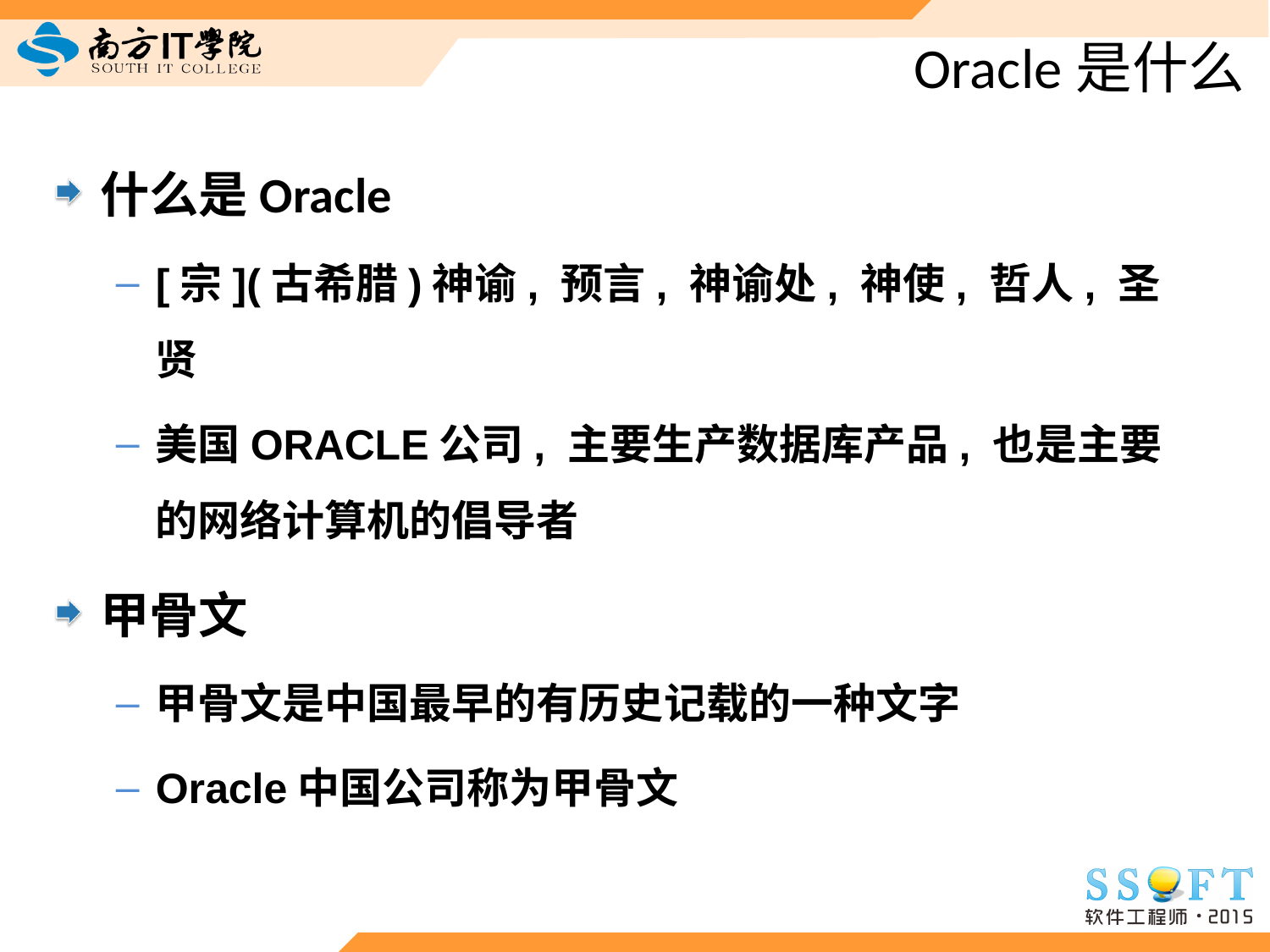

# Oracle是什么
什么是Oracle
[宗](古希腊)神谕, 预言, 神谕处, 神使, 哲人, 圣贤
美国ORACLE公司, 主要生产数据库产品, 也是主要的网络计算机的倡导者
甲骨文
甲骨文是中国最早的有历史记载的一种文字
Oracle中国公司称为甲骨文